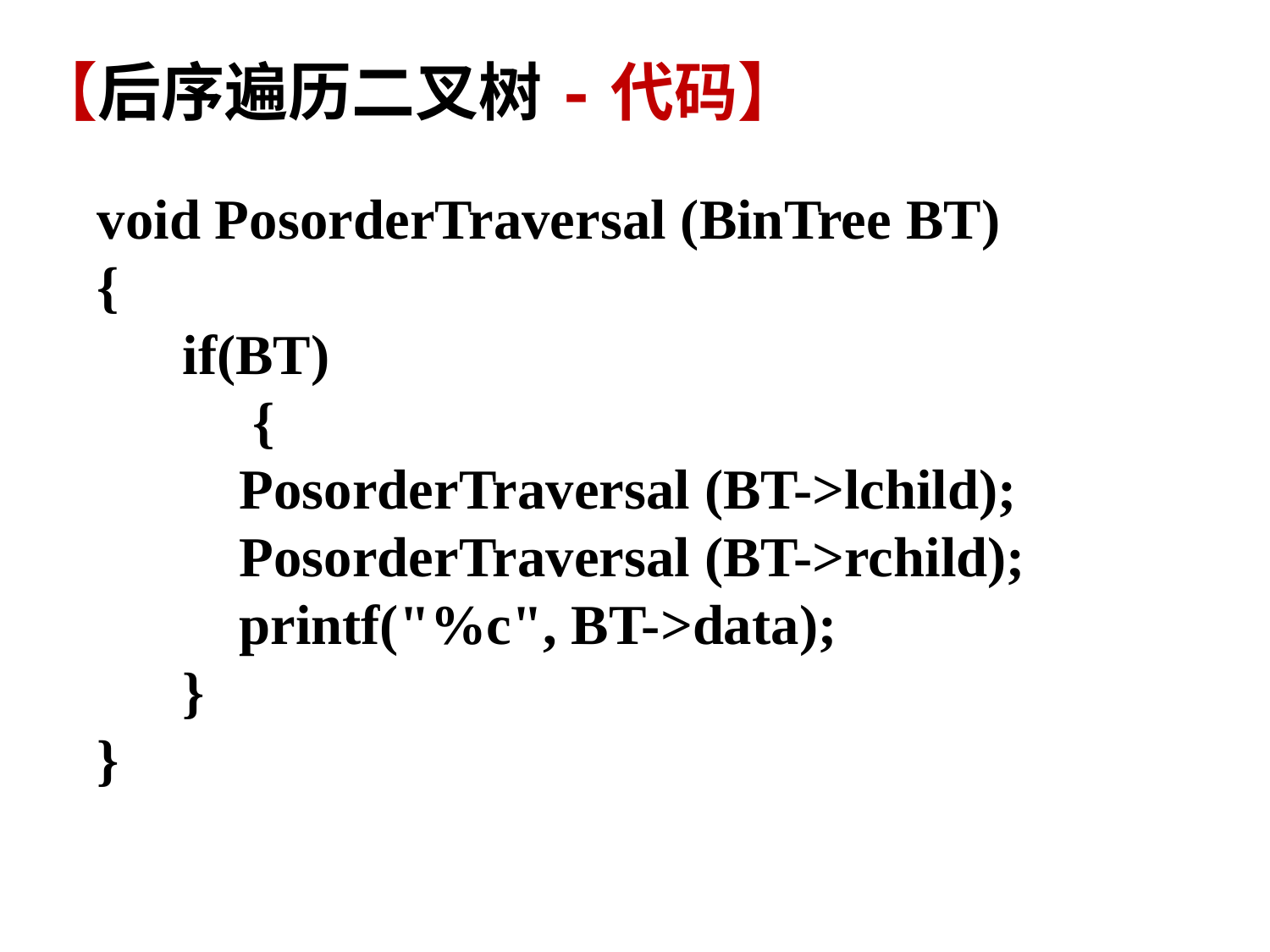

【后序遍历二叉树-代码】
void PosorderTraversal (BinTree BT)
{
      if(BT)
	  {
          PosorderTraversal (BT->lchild);
          PosorderTraversal (BT->rchild);
          printf("%c", BT->data);
      }
}